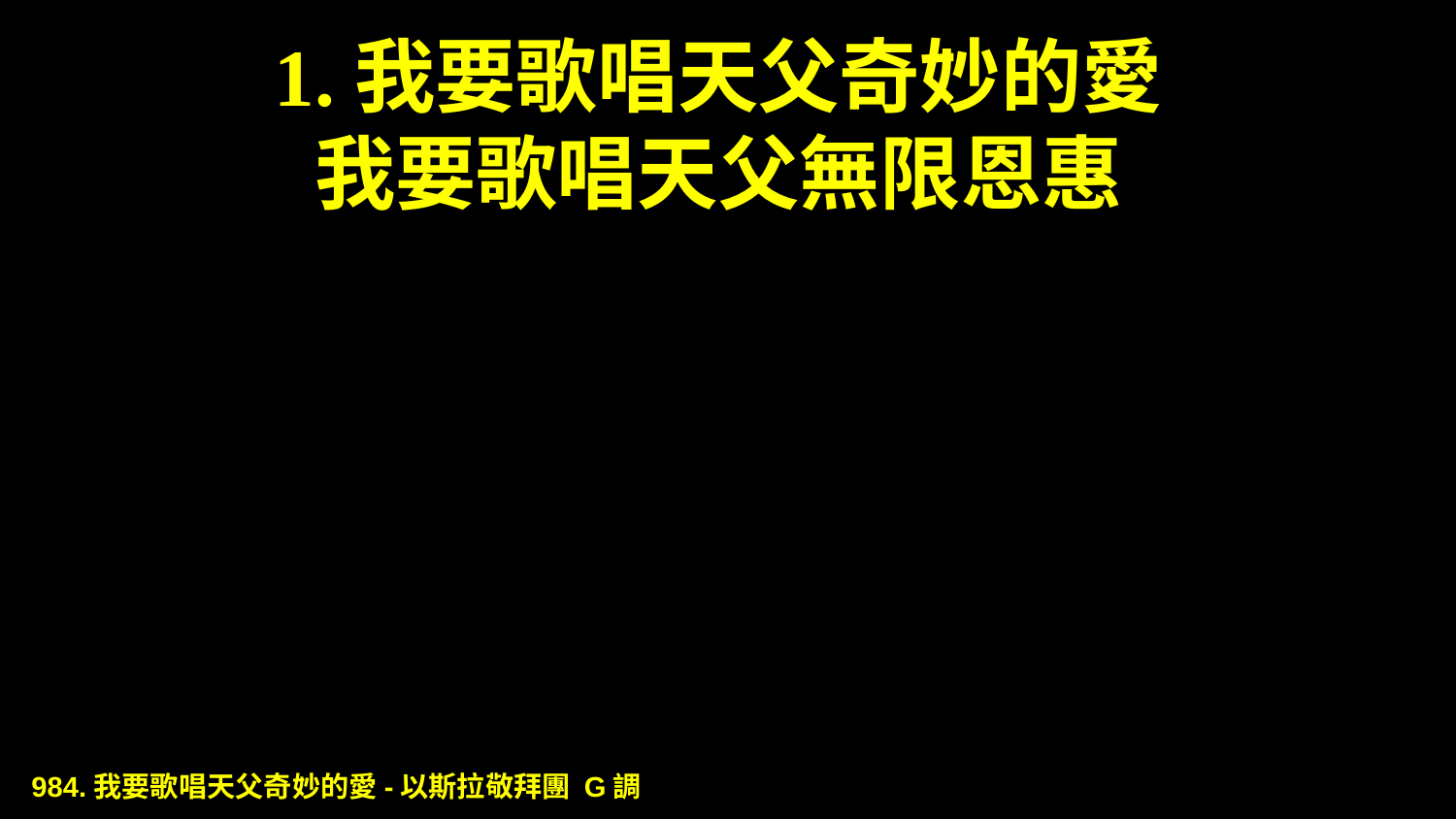

# 1.我要歌唱天父奇妙的愛 我要歌唱天父無限恩惠
984.我要歌唱天父奇妙的愛-以斯拉敬拜團 G調